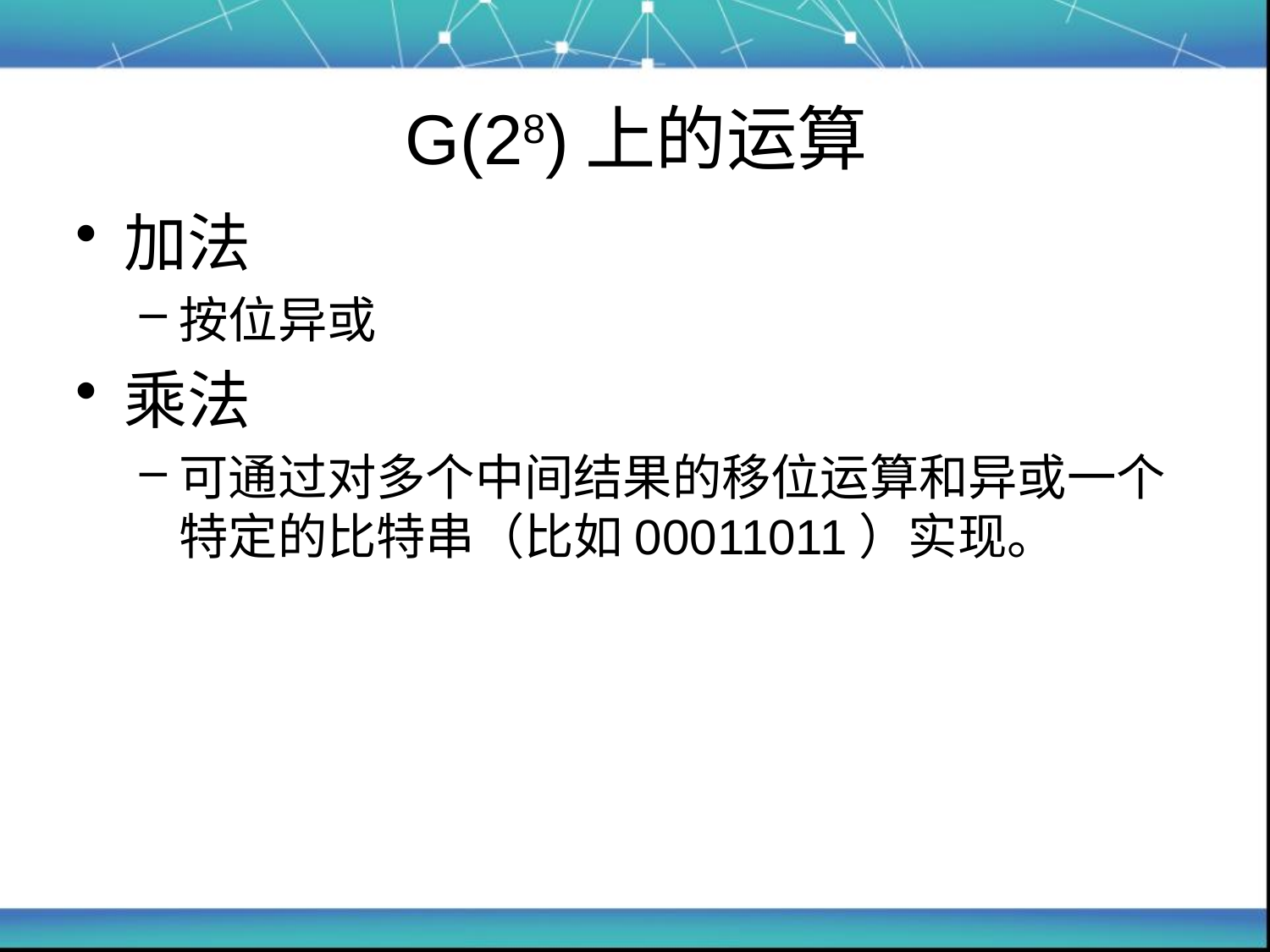

# G(28)上的运算
加法
按位异或
乘法
可通过对多个中间结果的移位运算和异或一个特定的比特串（比如00011011）实现。